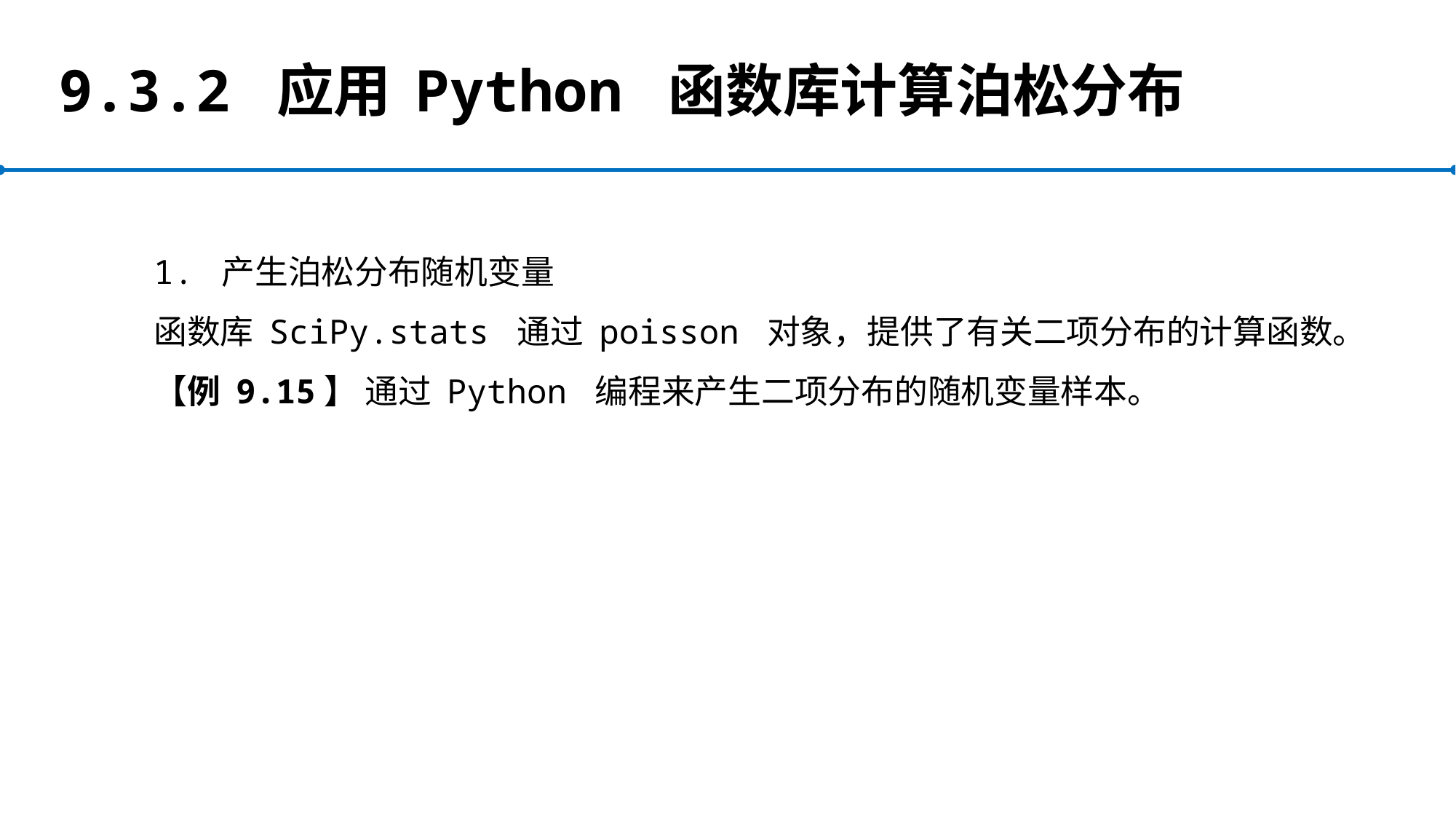

# 9.3.2 应用 Python 函数库计算泊松分布
1. 产生泊松分布随机变量
函数库 SciPy.stats 通过 poisson 对象，提供了有关二项分布的计算函数。
【例 9.15】 通过 Python 编程来产生二项分布的随机变量样本。